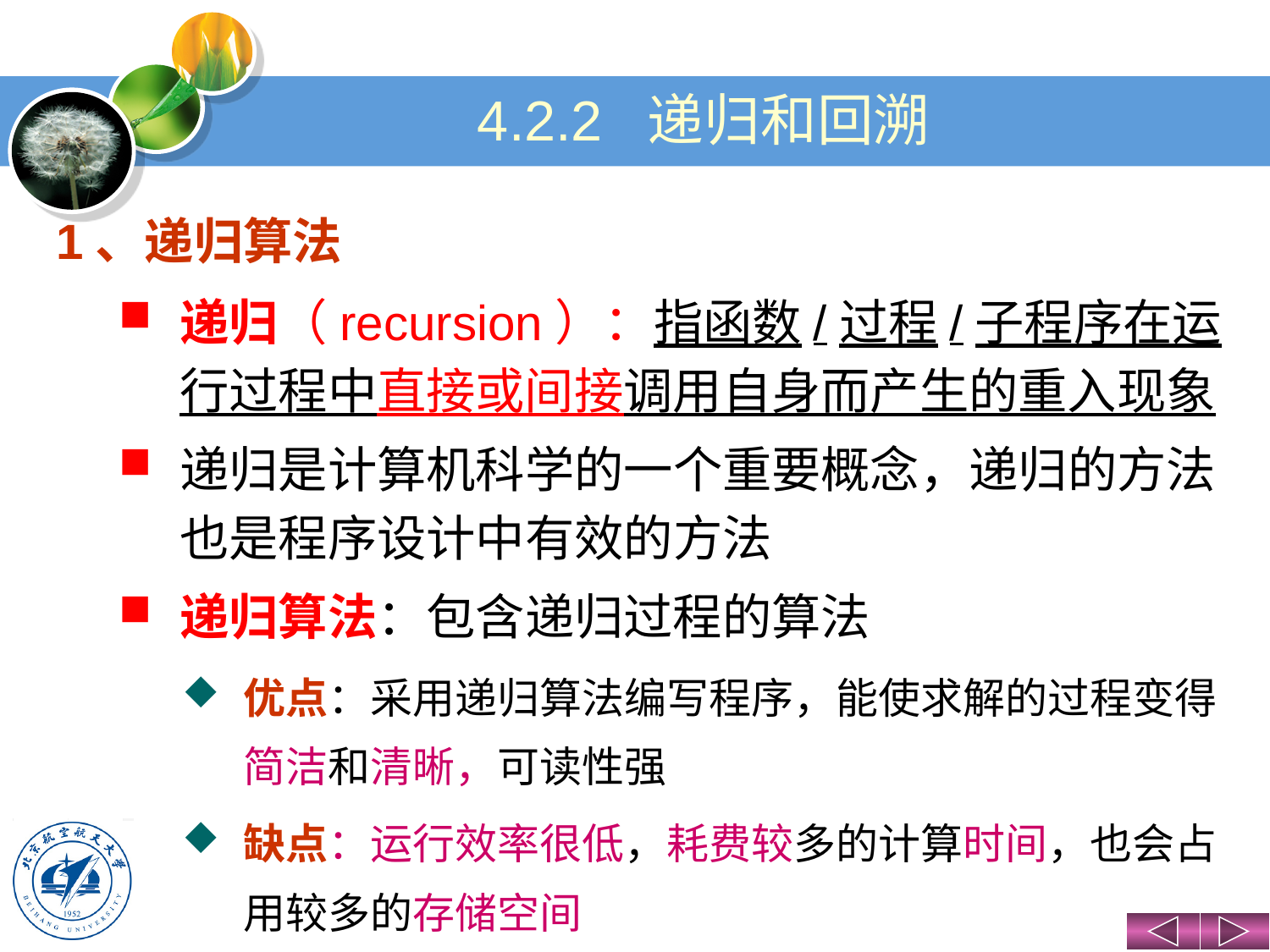

# 4.2.2  递归和回溯
1、递归算法
递归（recursion）：指函数/过程/子程序在运行过程中直接或间接调用自身而产生的重入现象
递归是计算机科学的一个重要概念，递归的方法也是程序设计中有效的方法
递归算法：包含递归过程的算法
优点：采用递归算法编写程序，能使求解的过程变得简洁和清晰，可读性强
缺点：运行效率很低，耗费较多的计算时间，也会占用较多的存储空间
58